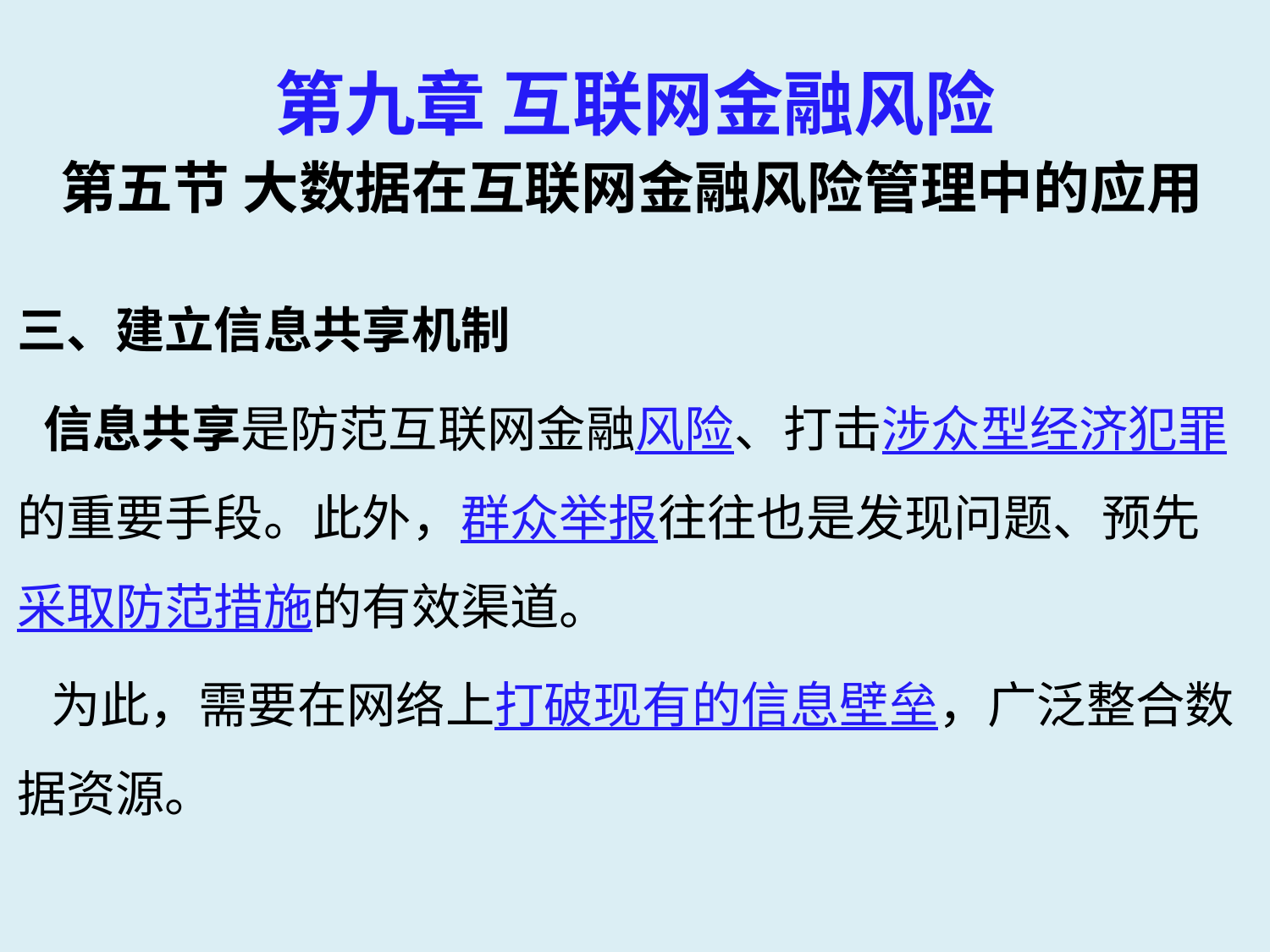

# 第九章 互联网金融风险
第五节 大数据在互联网金融风险管理中的应用

三、建立信息共享机制
  信息共享是防范互联网金融风险、打击涉众型经济犯罪的重要手段。此外，群众举报往往也是发现问题、预先采取防范措施的有效渠道。
  为此，需要在网络上打破现有的信息壁垒，广泛整合数据资源。
46